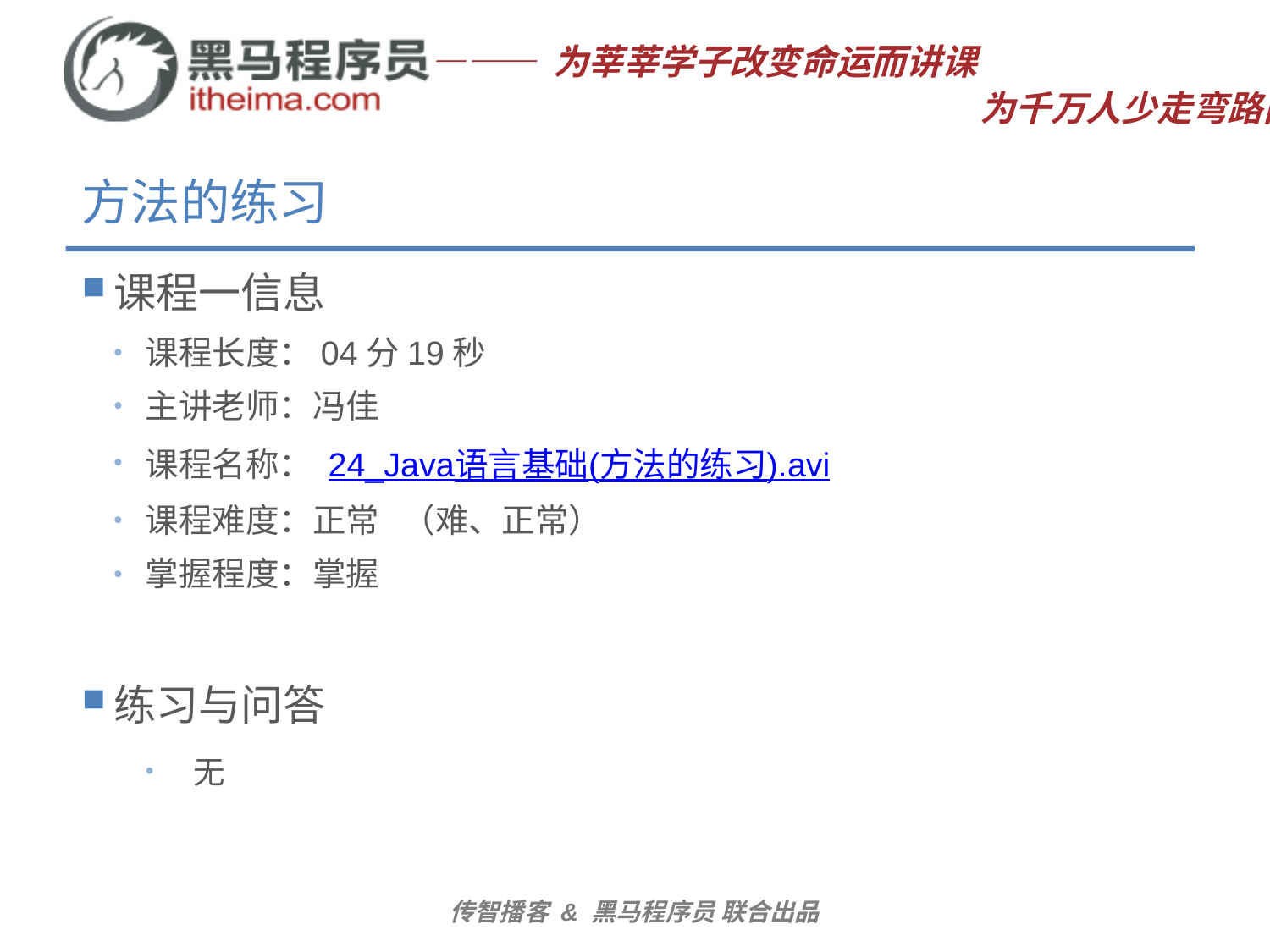

# 方法的练习
课程一信息
课程长度：04分19秒
主讲老师：冯佳
课程名称： 24_Java语言基础(方法的练习).avi
课程难度：正常   （难、正常）
掌握程度：掌握

练习与问答
无